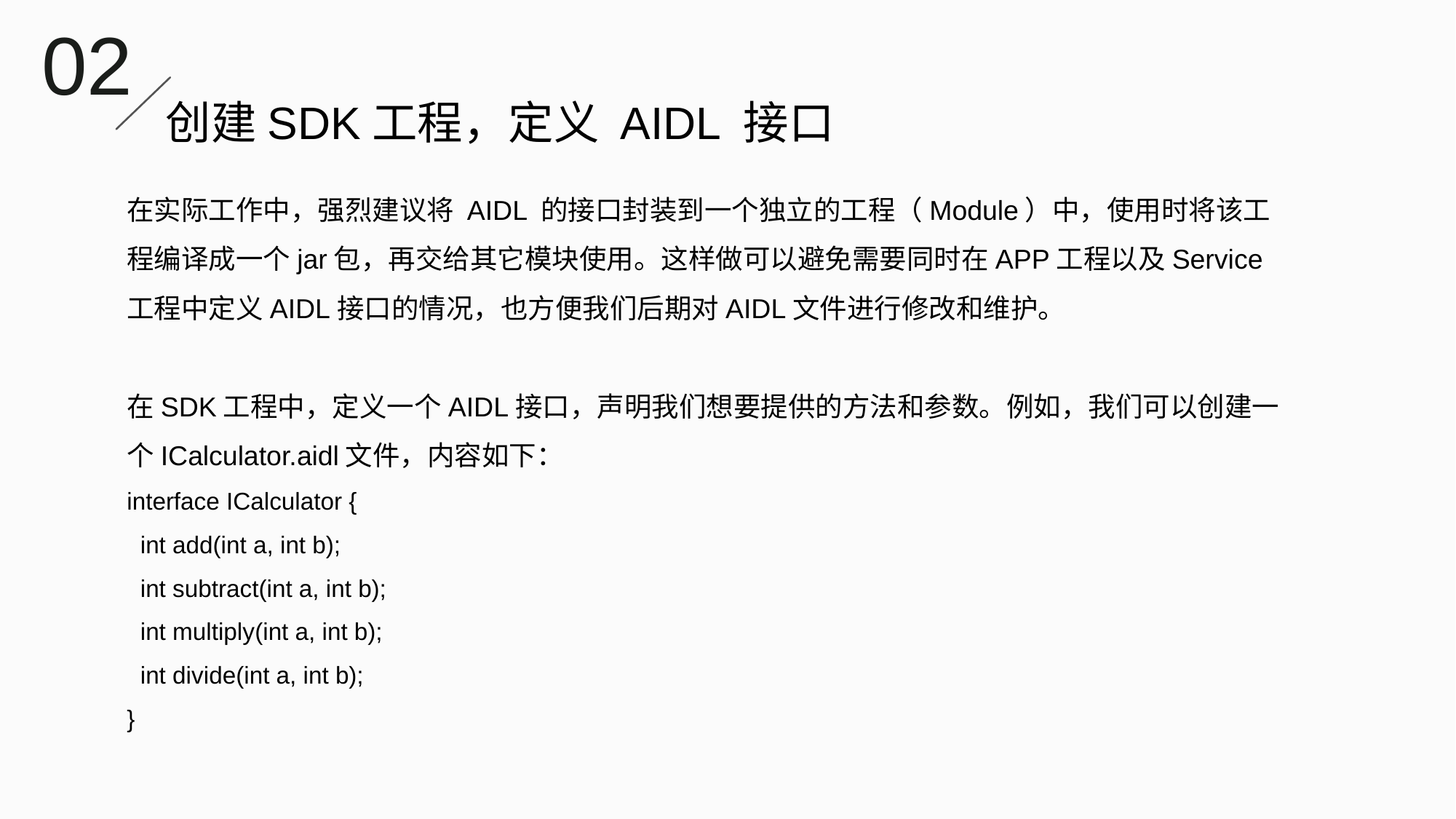

02
创建SDK工程，定义 AIDL 接口
在实际工作中，强烈建议将 AIDL 的接口封装到一个独立的工程（Module）中，使用时将该工程编译成一个jar包，再交给其它模块使用。这样做可以避免需要同时在APP工程以及Service工程中定义AIDL接口的情况，也方便我们后期对AIDL文件进行修改和维护。

在SDK工程中，定义一个AIDL接口，声明我们想要提供的方法和参数。例如，我们可以创建一个ICalculator.aidl文件，内容如下：
interface ICalculator {
  int add(int a, int b);
  int subtract(int a, int b);
  int multiply(int a, int b);
  int divide(int a, int b);
}